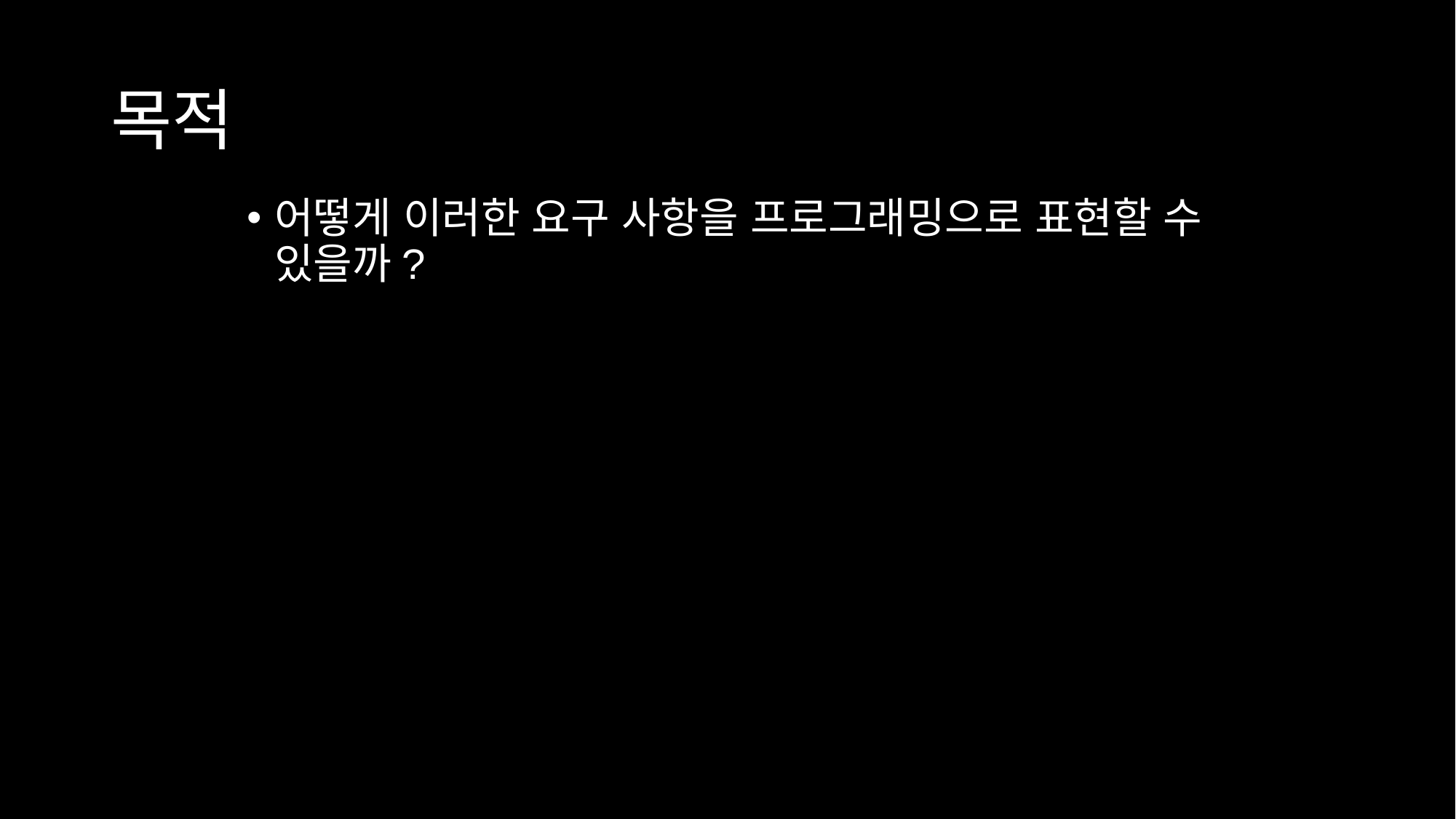

# 목적
어떻게 이러한 요구 사항을 프로그래밍으로 표현할 수 있을까?